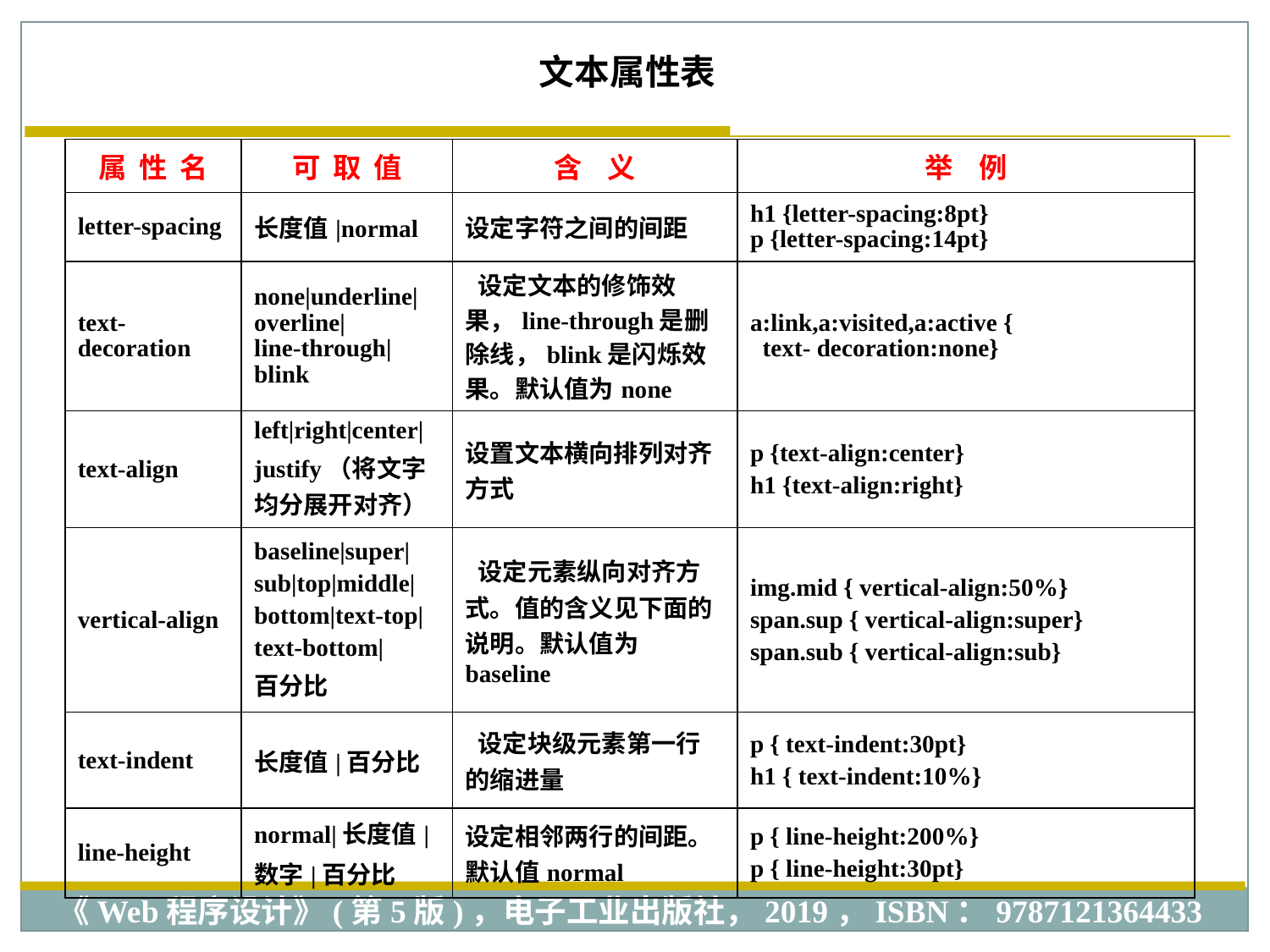

文本属性表
| 属 性 名 | 可 取 值 | 含 义 | 举 例 |
| --- | --- | --- | --- |
| letter-spacing | 长度值|normal | 设定字符之间的间距 | h1 {letter-spacing:8pt} p {letter-spacing:14pt} |
| text-decoration | none|underline| overline| line-through| blink | 设定文本的修饰效果，line-through是删除线，blink是闪烁效果。默认值为none | a:link,a:visited,a:active { text- decoration:none} |
| text-align | left|right|center| justify（将文字均分展开对齐） | 设置文本横向排列对齐方式 | p {text-align:center} h1 {text-align:right} |
| vertical-align | baseline|super| sub|top|middle| bottom|text-top| text-bottom| 百分比 | 设定元素纵向对齐方式。值的含义见下面的说明。默认值为baseline | img.mid { vertical-align:50%} span.sup { vertical-align:super} span.sub { vertical-align:sub} |
| text-indent | 长度值|百分比 | 设定块级元素第一行的缩进量 | p { text-indent:30pt} h1 { text-indent:10%} |
| line-height | normal|长度值| 数字|百分比 | 设定相邻两行的间距。默认值normal | p { line-height:200%} p { line-height:30pt} |